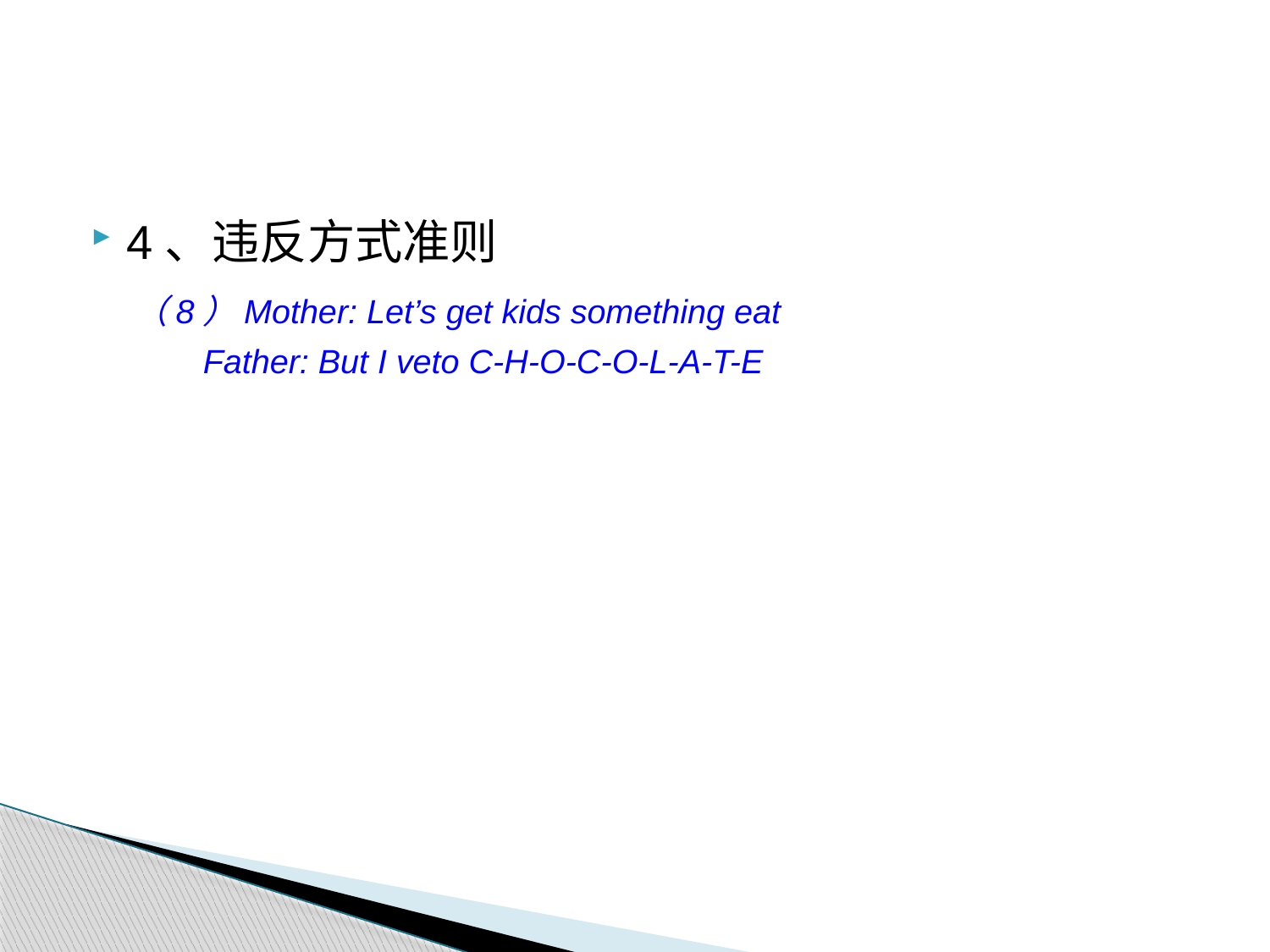

#
4、违反方式准则
   （8）Mother: Let’s get kids something eat
            Father: But I veto C-H-O-C-O-L-A-T-E